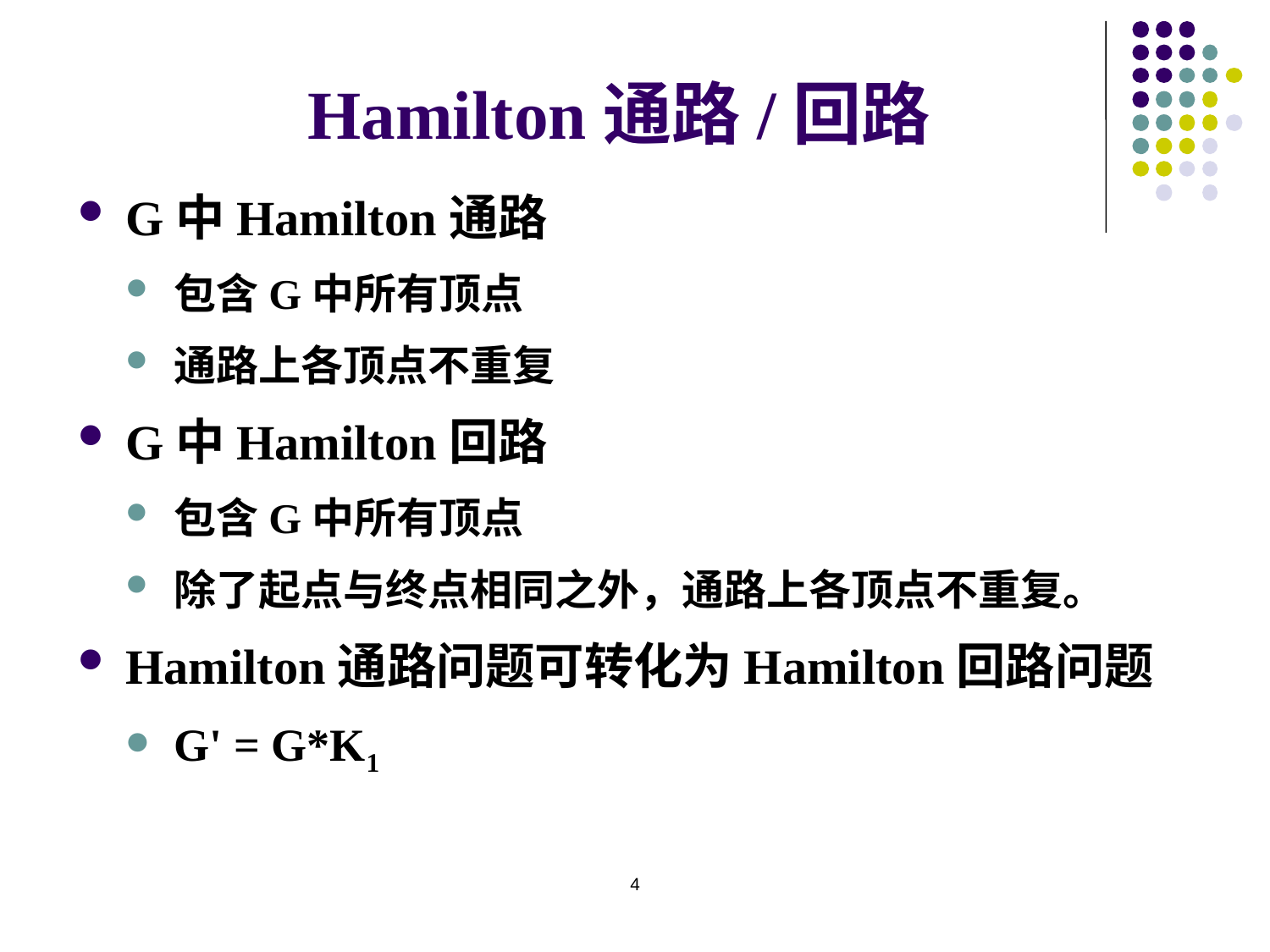

# Hamilton通路/回路
G中Hamilton通路
包含G中所有顶点
通路上各顶点不重复
G中Hamilton回路
包含G中所有顶点
除了起点与终点相同之外，通路上各顶点不重复。
Hamilton通路问题可转化为Hamilton回路问题
G' = G*K1
4